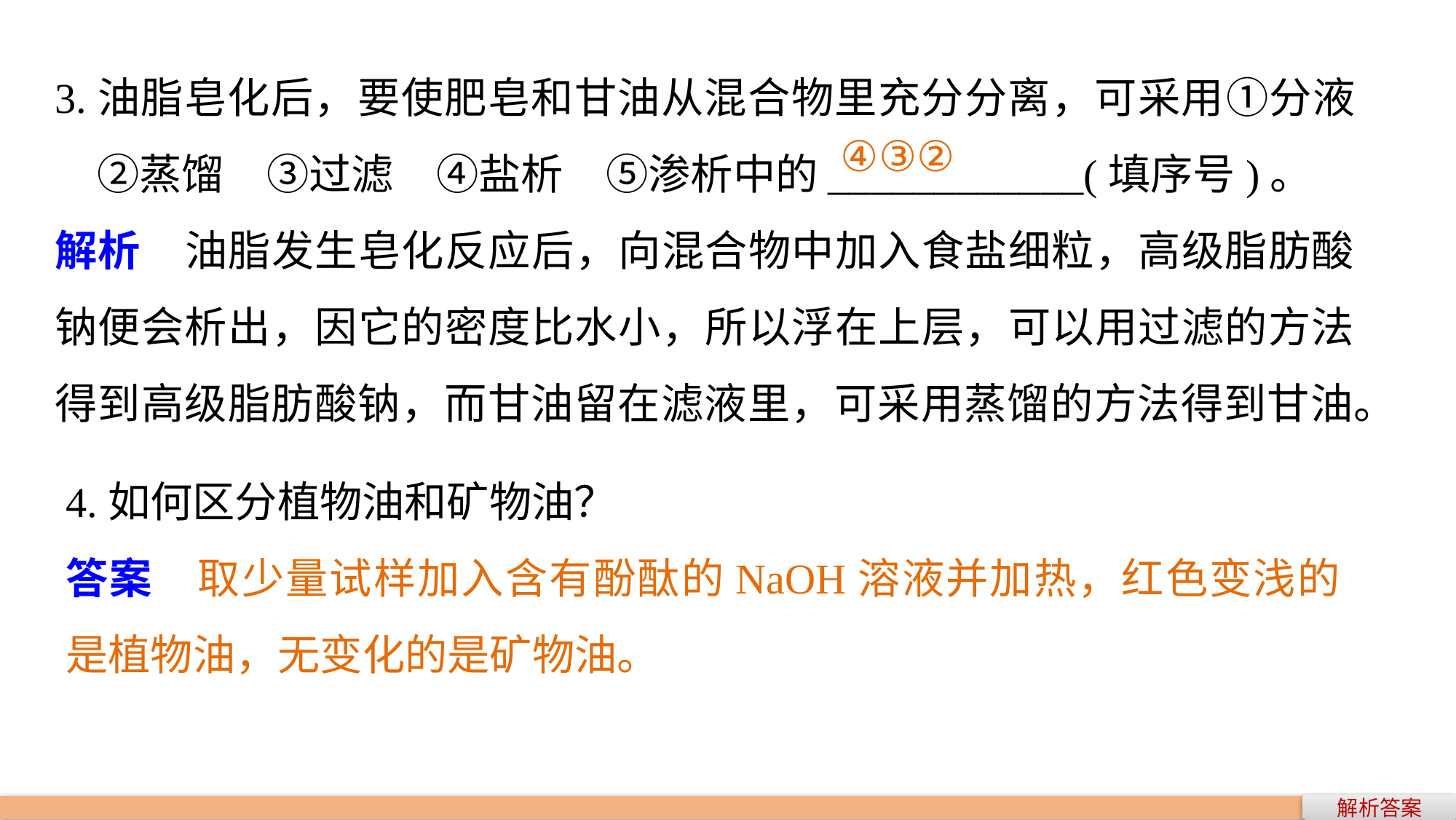

3.油脂皂化后，要使肥皂和甘油从混合物里充分分离，可采用①分液　②蒸馏　③过滤　④盐析　⑤渗析中的____________(填序号)。
解析　油脂发生皂化反应后，向混合物中加入食盐细粒，高级脂肪酸钠便会析出，因它的密度比水小，所以浮在上层，可以用过滤的方法得到高级脂肪酸钠，而甘油留在滤液里，可采用蒸馏的方法得到甘油。
④③②
4.如何区分植物油和矿物油？
答案　取少量试样加入含有酚酞的NaOH溶液并加热，红色变浅的是植物油，无变化的是矿物油。
解析答案